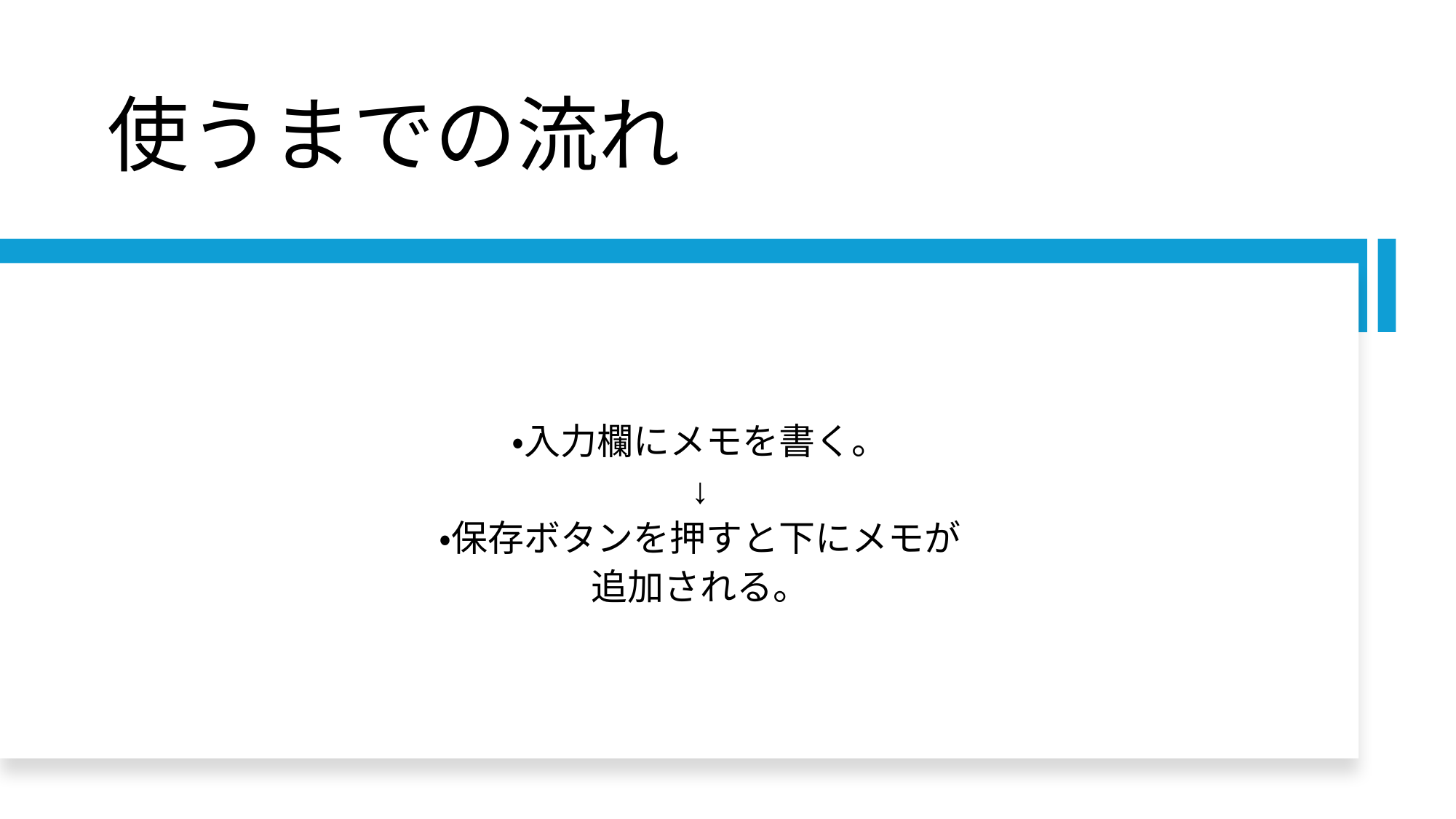

使うまでの流れ

・入力欄にメモを書く。
↓
・保存ボタンを押すと下にメモが
追加される。